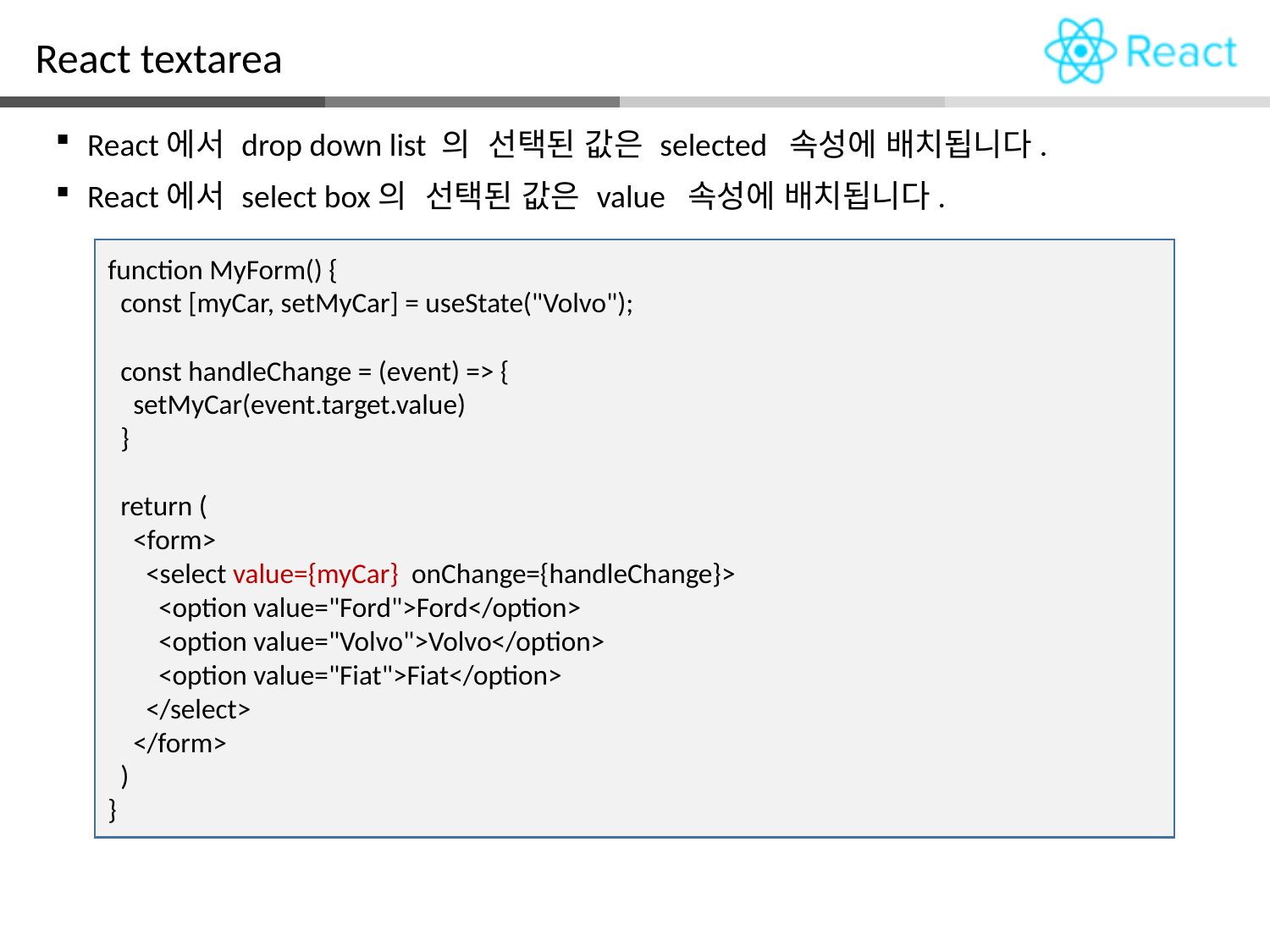

React textarea
React에서 drop down list 의  선택된 값은 selected  속성에 배치됩니다.
React에서 select box의  선택된 값은 value  속성에 배치됩니다.

function MyForm() {
  const [myCar, setMyCar] = useState("Volvo");

  const handleChange = (event) => {
    setMyCar(event.target.value)
  }

  return (
    <form>
      <select value={myCar}  onChange={handleChange}>
        <option value="Ford">Ford</option>
        <option value="Volvo">Volvo</option>
        <option value="Fiat">Fiat</option>
      </select>
    </form>
  )
}